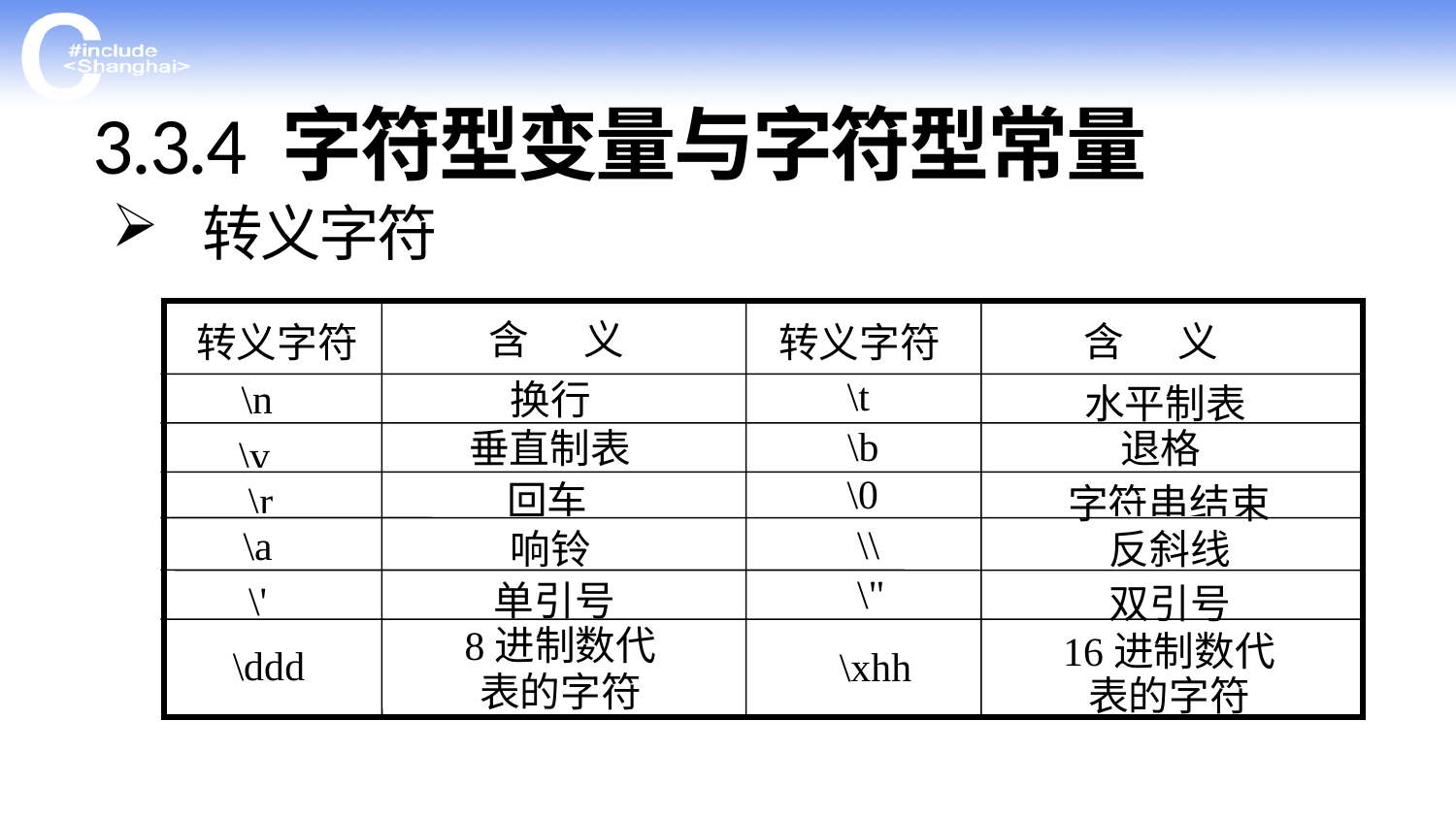

# 3.3.4 字符型变量与字符型常量
转义字符

含      义
含      义
转义字符
转义字符
\t
\n
换行
水平制表

\b
垂直制表
退格
\v

\0
\r
回车
字符串结束

\\
\a
响铃
反斜线

\"
\'
单引号

双引号

8进制数代
表的字符
16进制数代
表的字符
\ddd
\xhh